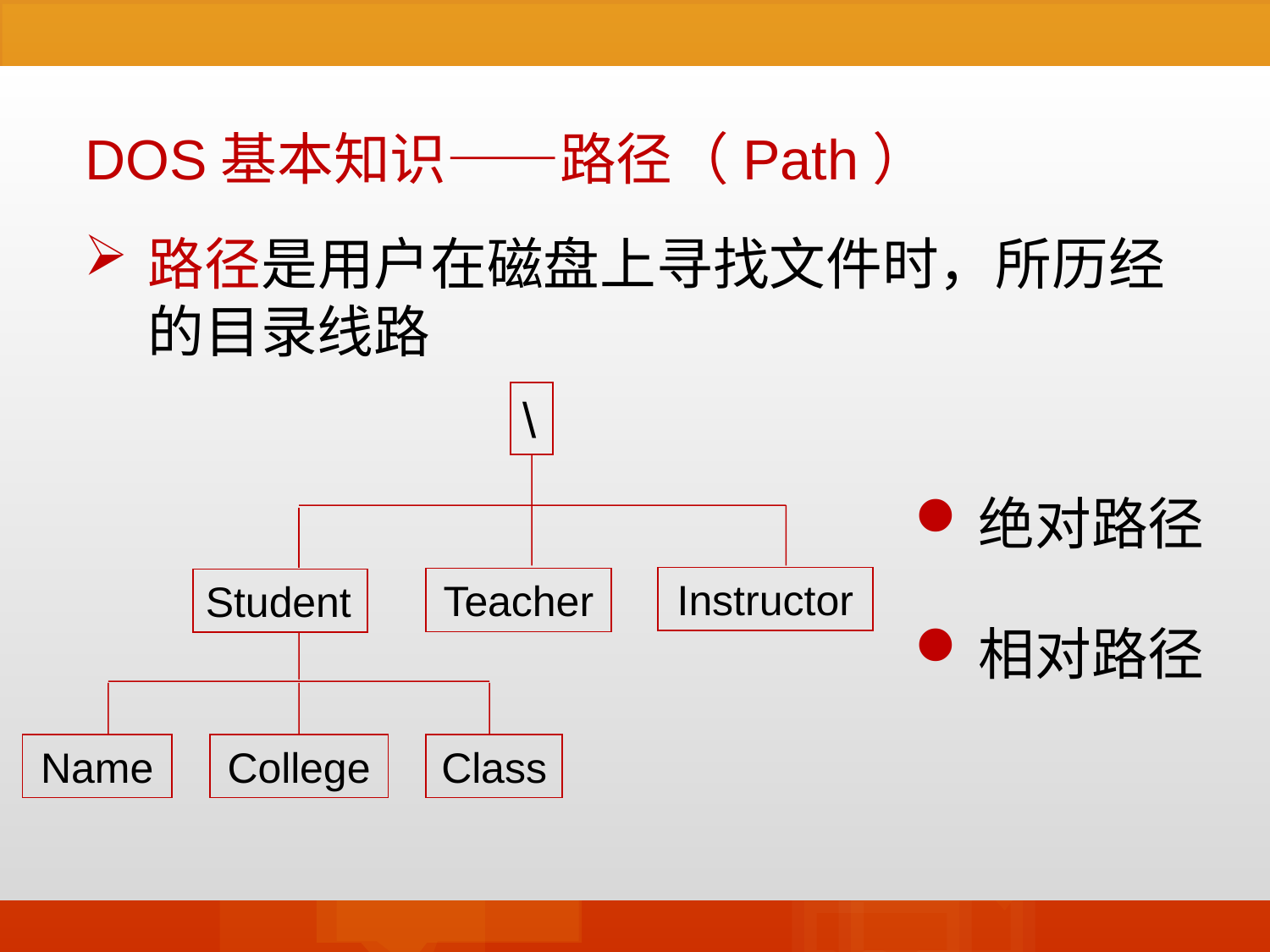

DOS基本知识——路径（Path）
路径是用户在磁盘上寻找文件时，所历经的目录线路
\

Instructor
Teacher
Student

Name
College
Class
绝对路径
相对路径